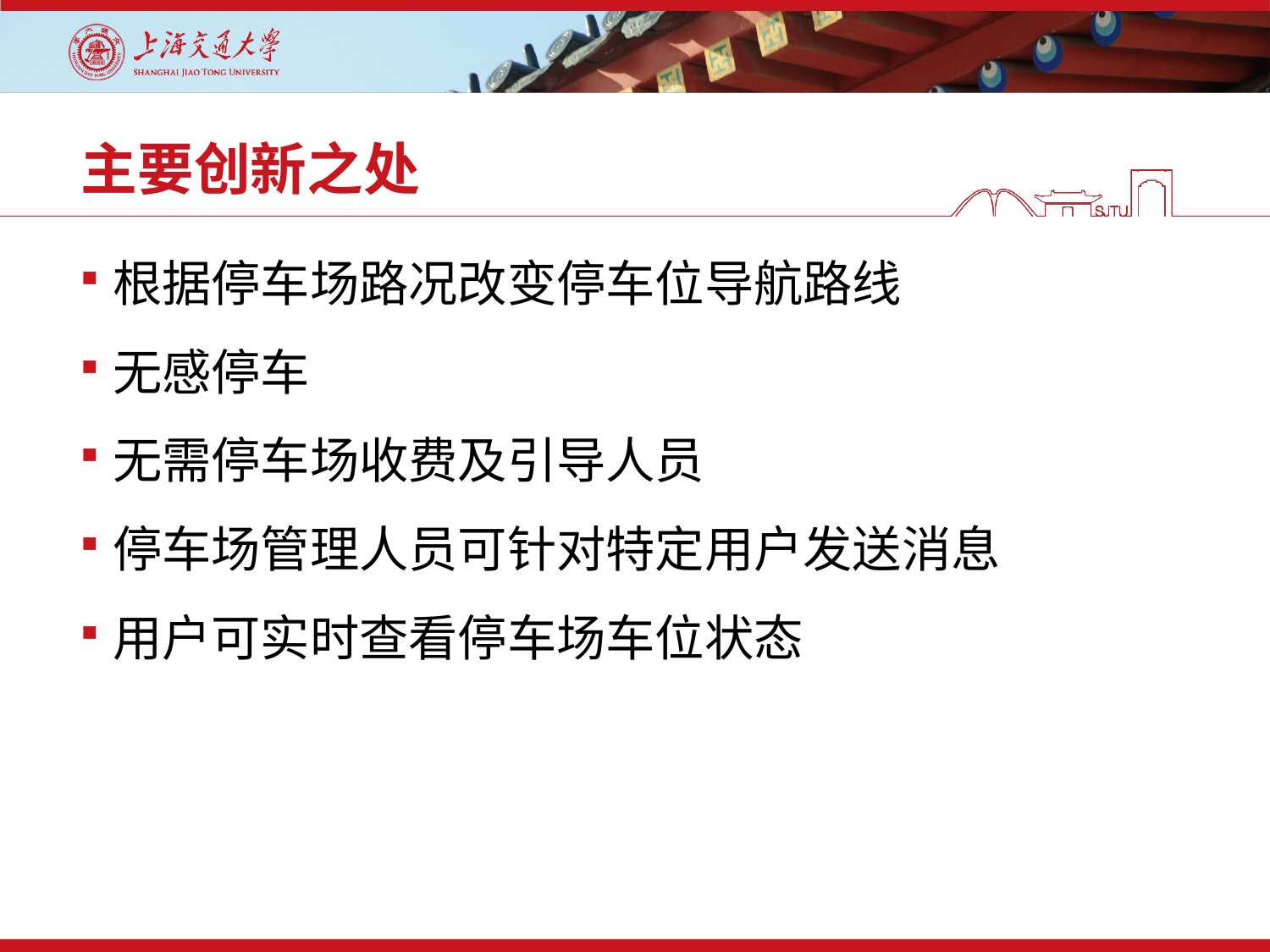

# 主要创新之处
根据停车场路况改变停车位导航路线
无感停车
无需停车场收费及引导人员
停车场管理人员可针对特定用户发送消息
用户可实时查看停车场车位状态